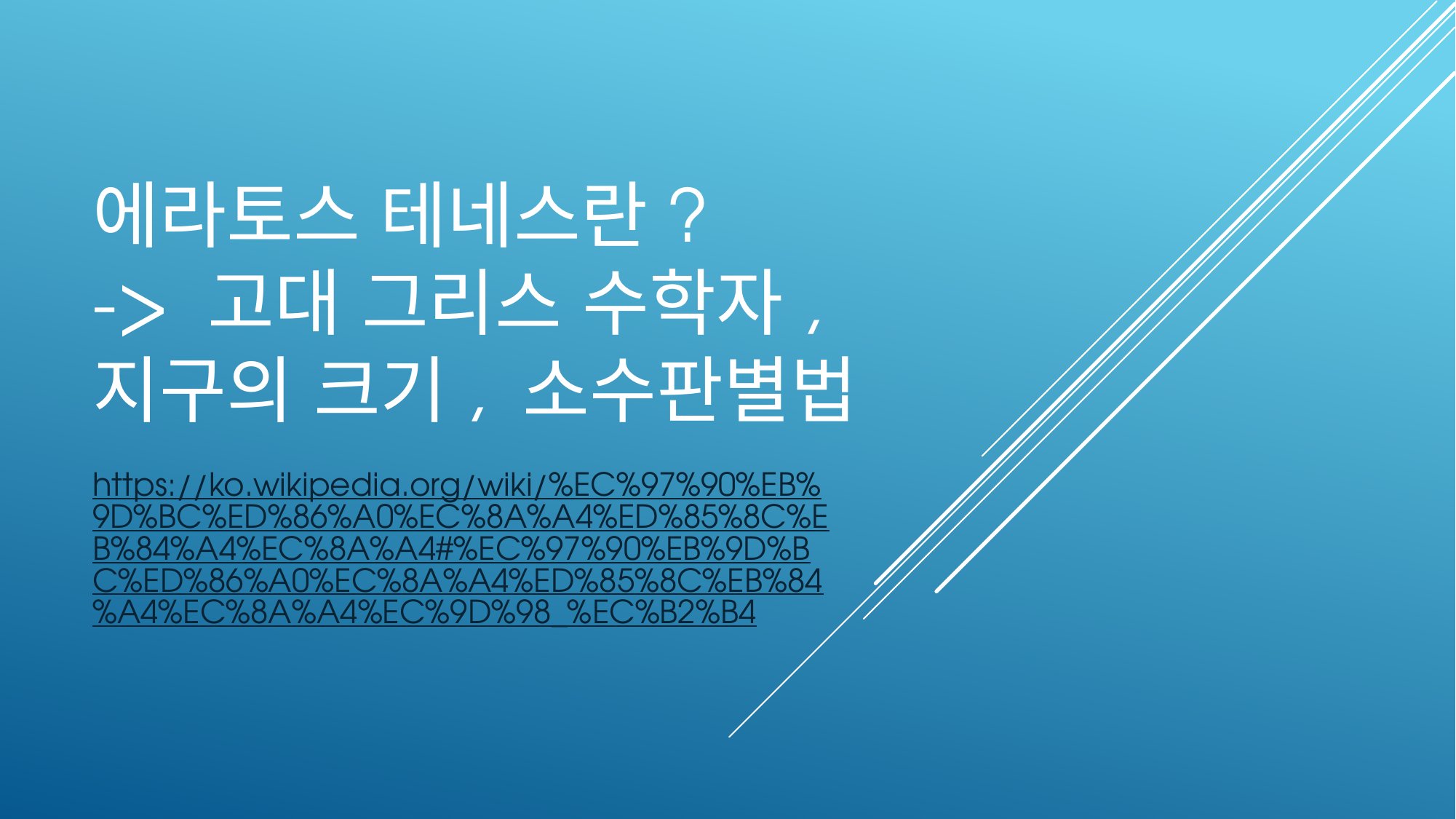

# 에라토스 테네스란? -> 고대 그리스 수학자, 지구의 크기, 소수판별법
https://ko.wikipedia.org/wiki/%EC%97%90%EB%9D%BC%ED%86%A0%EC%8A%A4%ED%85%8C%EB%84%A4%EC%8A%A4#%EC%97%90%EB%9D%BC%ED%86%A0%EC%8A%A4%ED%85%8C%EB%84%A4%EC%8A%A4%EC%9D%98_%EC%B2%B4